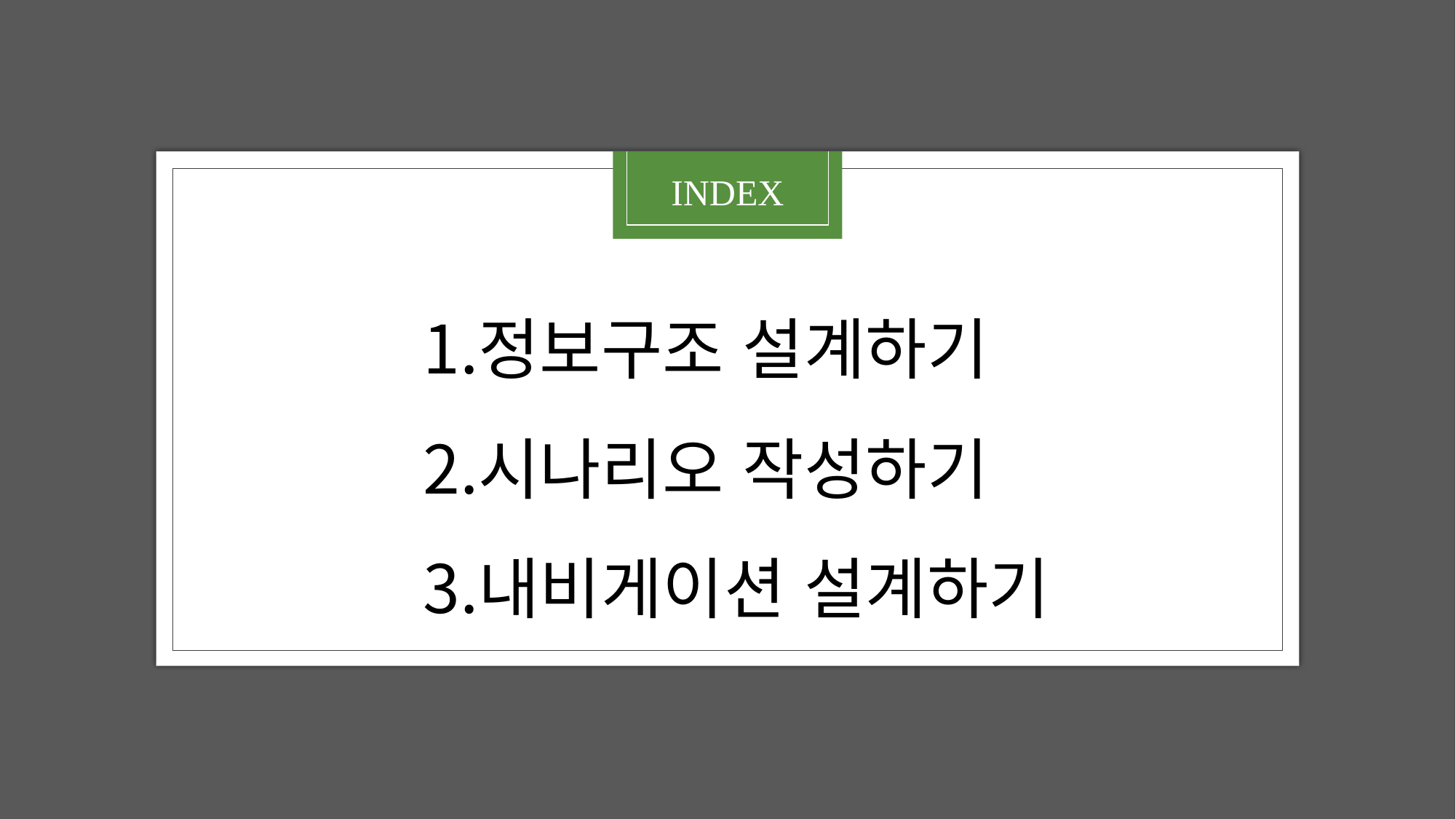

INDEX
정보구조 설계하기
시나리오 작성하기
내비게이션 설계하기